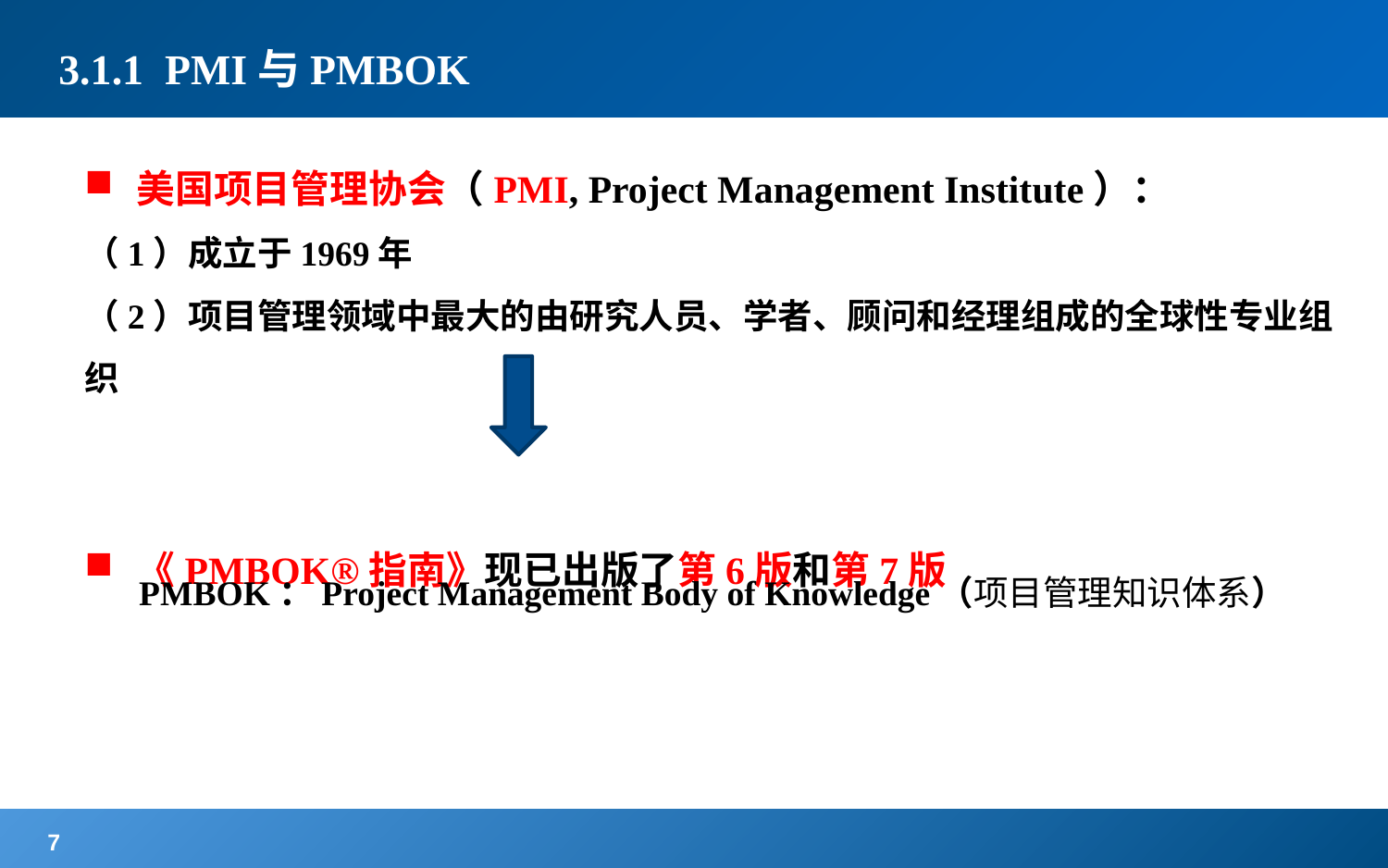

# 3.1.1  PMI与PMBOK
美国项目管理协会（PMI, Project Management Institute）：
（1）成立于1969年
（2）项目管理领域中最大的由研究人员、学者、顾问和经理组成的全球性专业组织

《PMBOK®指南》现已出版了第6版和第7版

PMBOK：Project Management Body of Knowledge（项目管理知识体系）